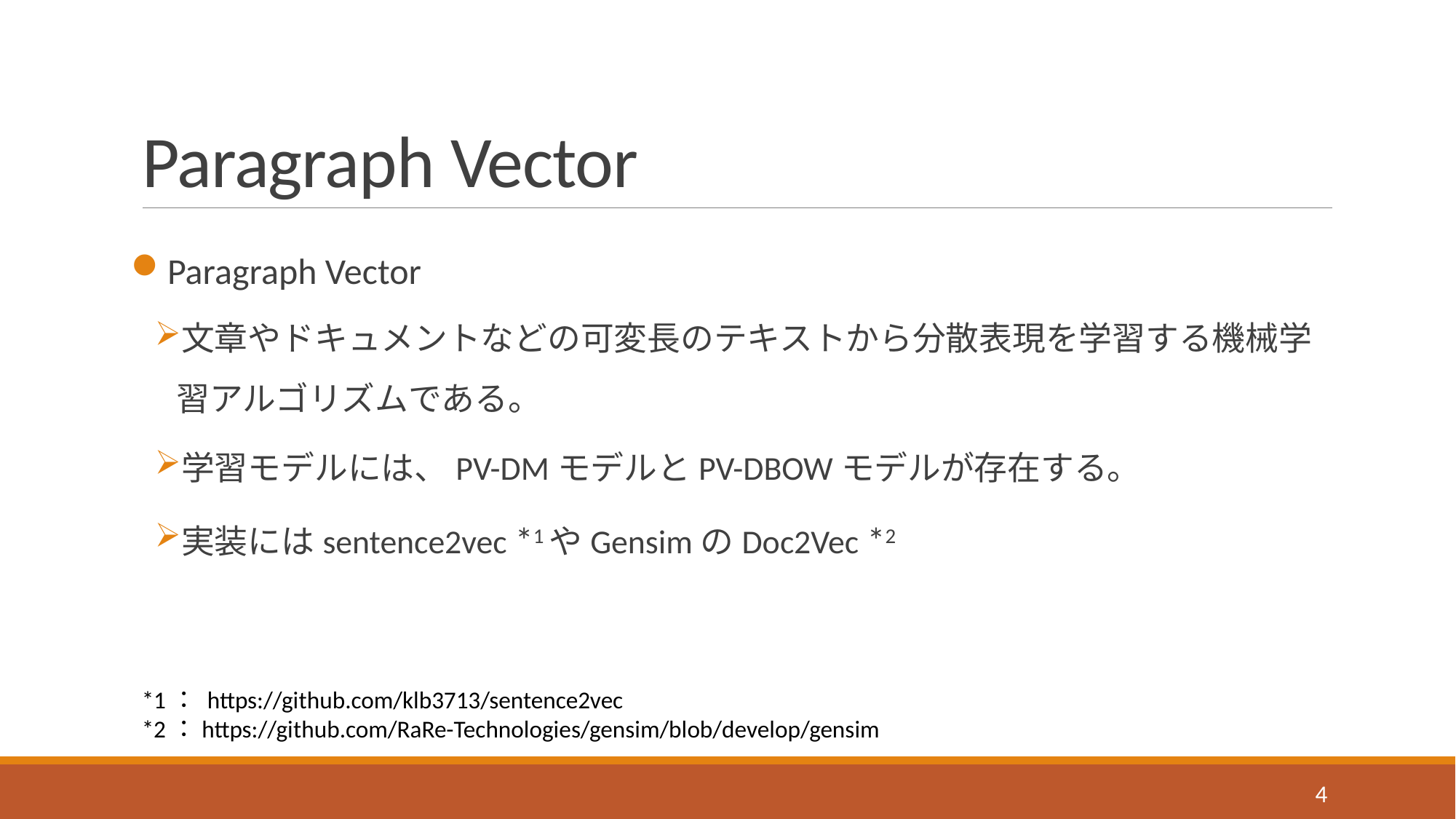

# Paragraph Vector
Paragraph Vector
文章やドキュメントなどの可変長のテキストから分散表現を学習する機械学習アルゴリズムである。
学習モデルには、PV-DMモデルとPV-DBOWモデルが存在する。
実装にはsentence2vec *1やGensimのDoc2Vec *2

*1： https://github.com/klb3713/sentence2vec
*2：https://github.com/RaRe-Technologies/gensim/blob/develop/gensim
4